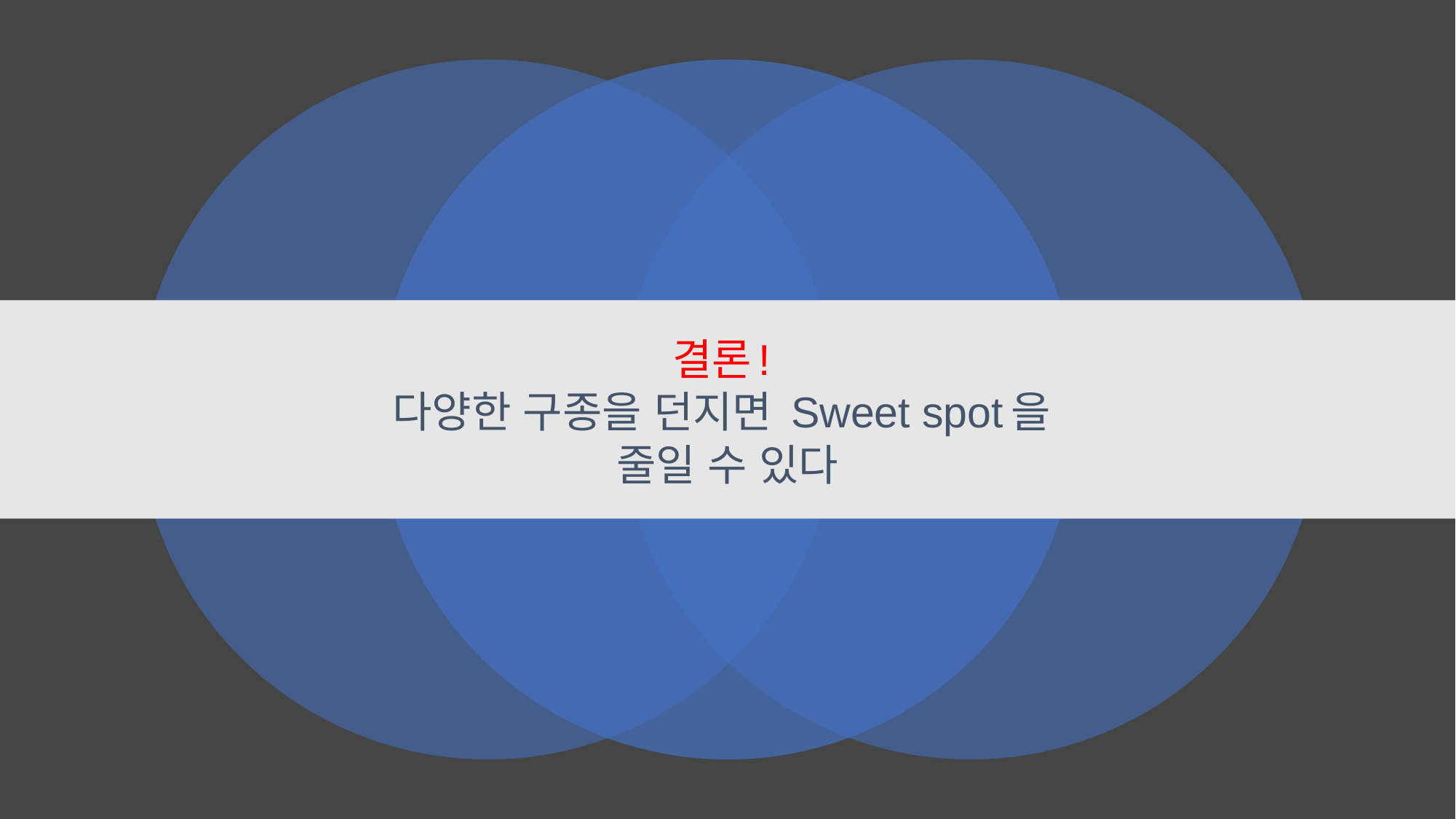

결론!
다양한 구종을 던지면 Sweet spot을
줄일 수 있다